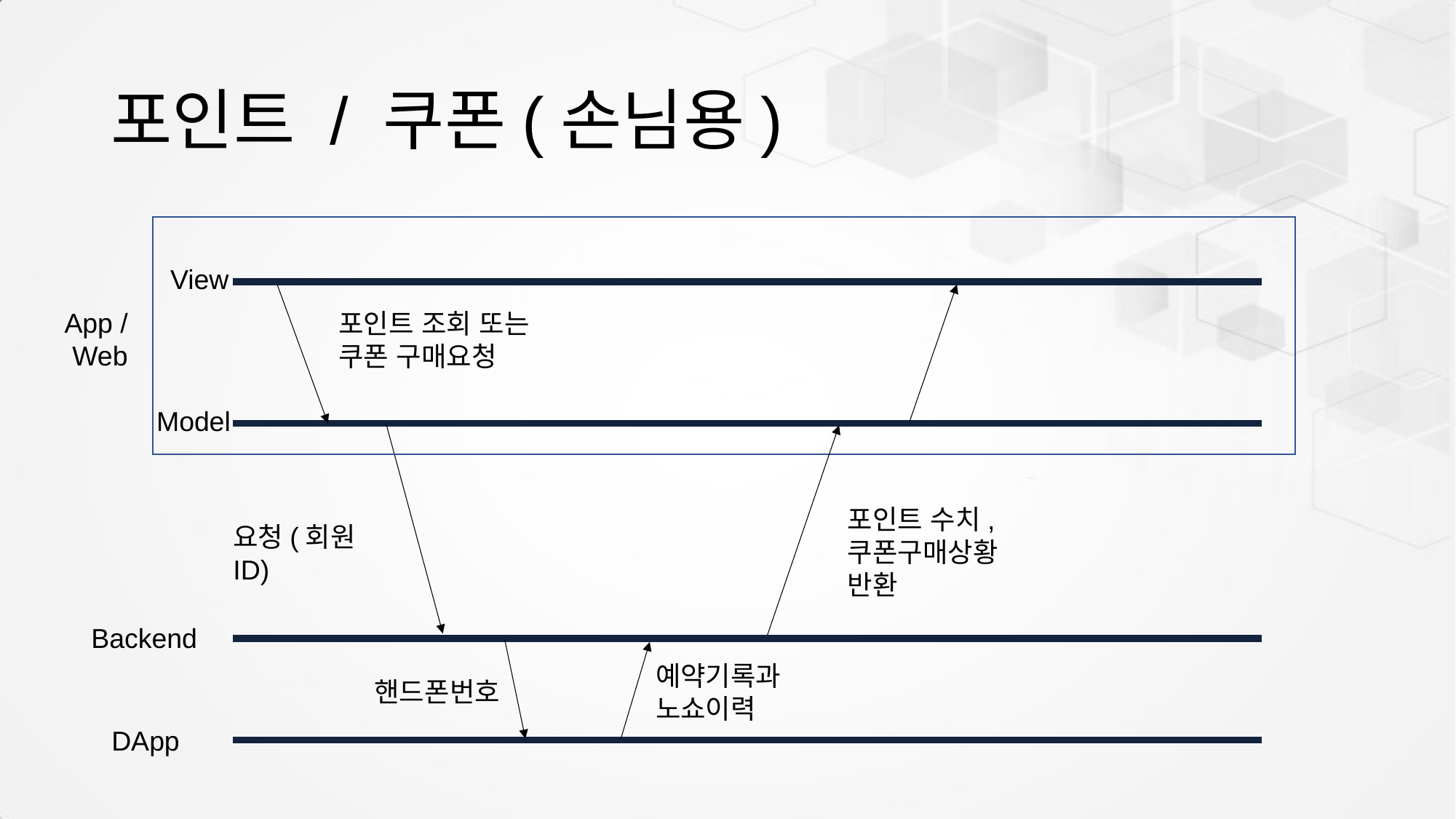

# 포인트 / 쿠폰(손님용)

View
App /
Web
포인트 조회 또는 쿠폰 구매요청
Model
포인트 수치, 쿠폰구매상황 반환
요청(회원 ID)
Backend
예약기록과 노쇼이력
핸드폰번호
DApp